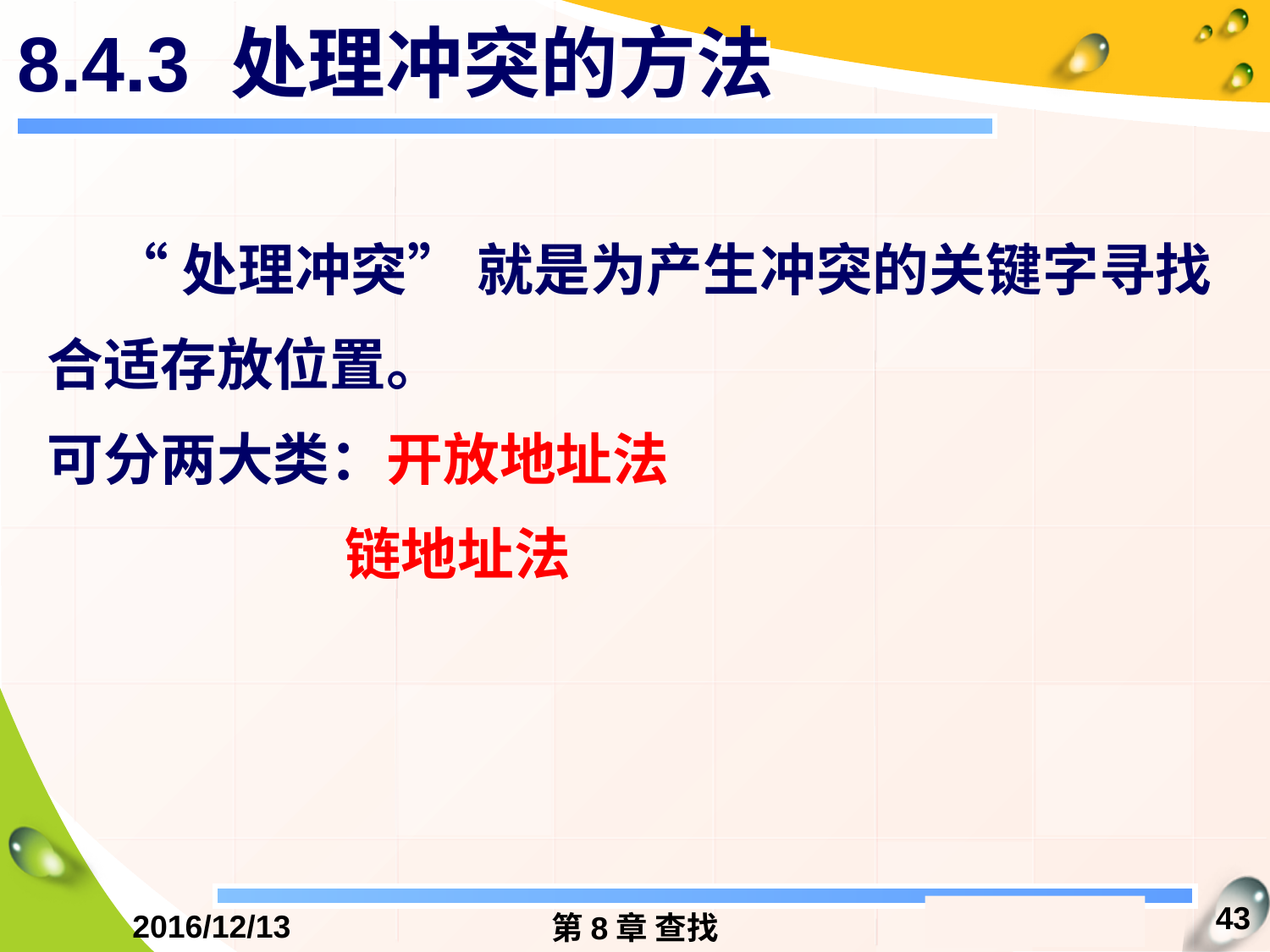

# 8.4.3 处理冲突的方法
     “处理冲突” 就是为产生冲突的关键字寻找合适存放位置。
可分两大类：开放地址法
                      链地址法
43
2016/12/13
第8章 查找